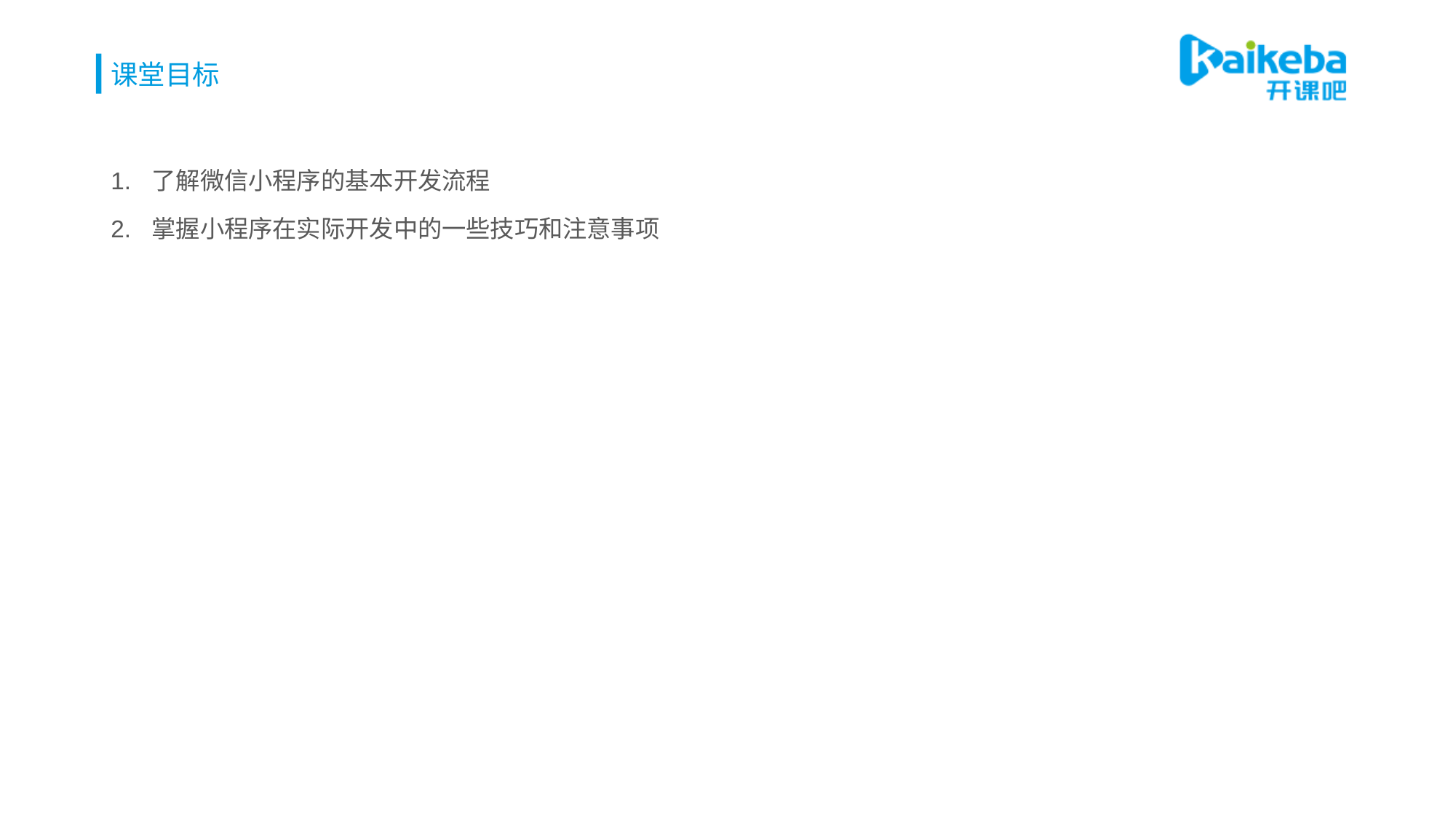

# 课堂目标
了解微信小程序的基本开发流程
掌握小程序在实际开发中的一些技巧和注意事项